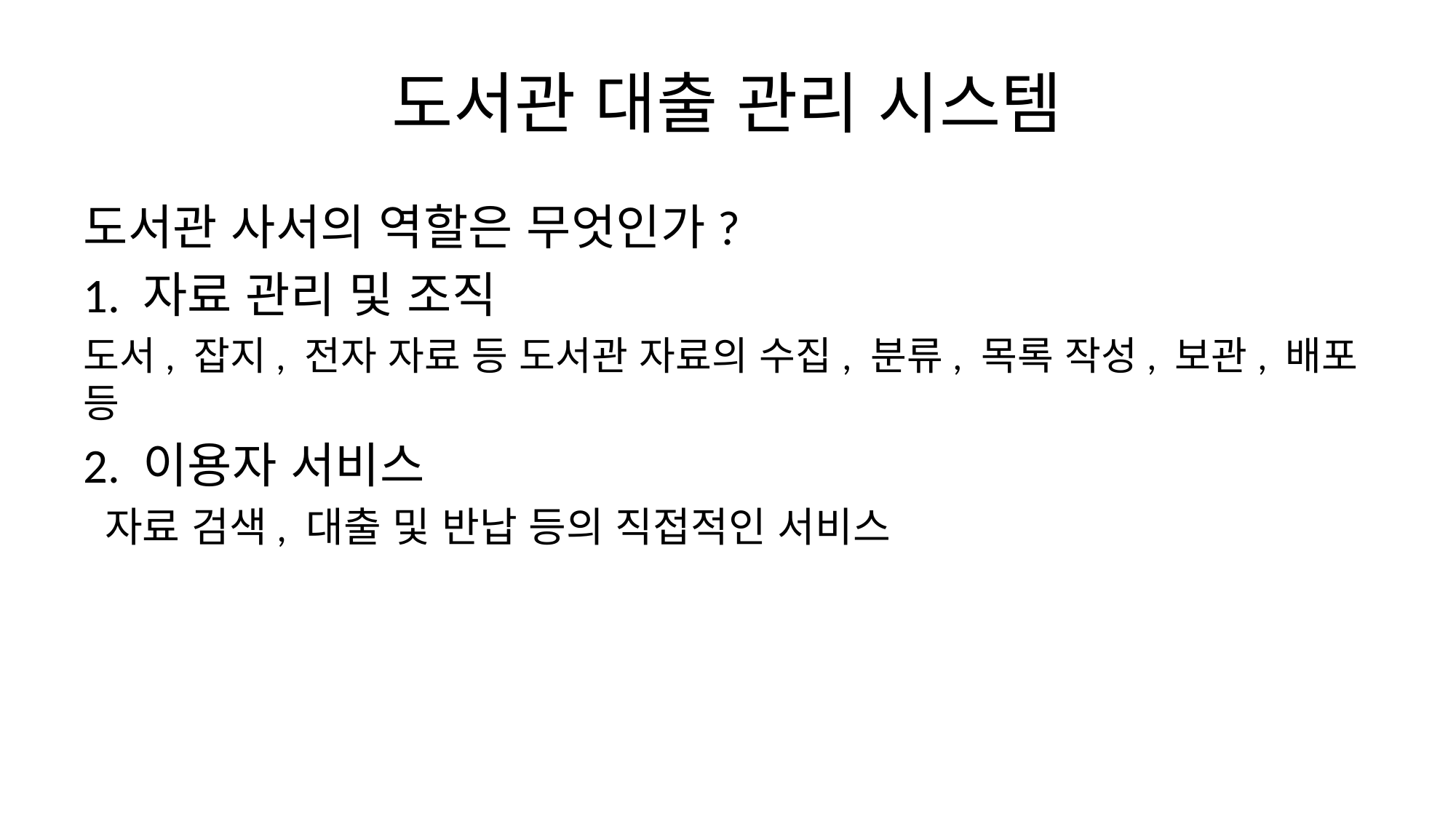

# 도서관 대출 관리 시스템
도서관 사서의 역할은 무엇인가?
1. 자료 관리 및 조직
도서, 잡지, 전자 자료 등 도서관 자료의 수집, 분류, 목록 작성, 보관, 배포 등
2. 이용자 서비스
 자료 검색, 대출 및 반납 등의 직접적인 서비스